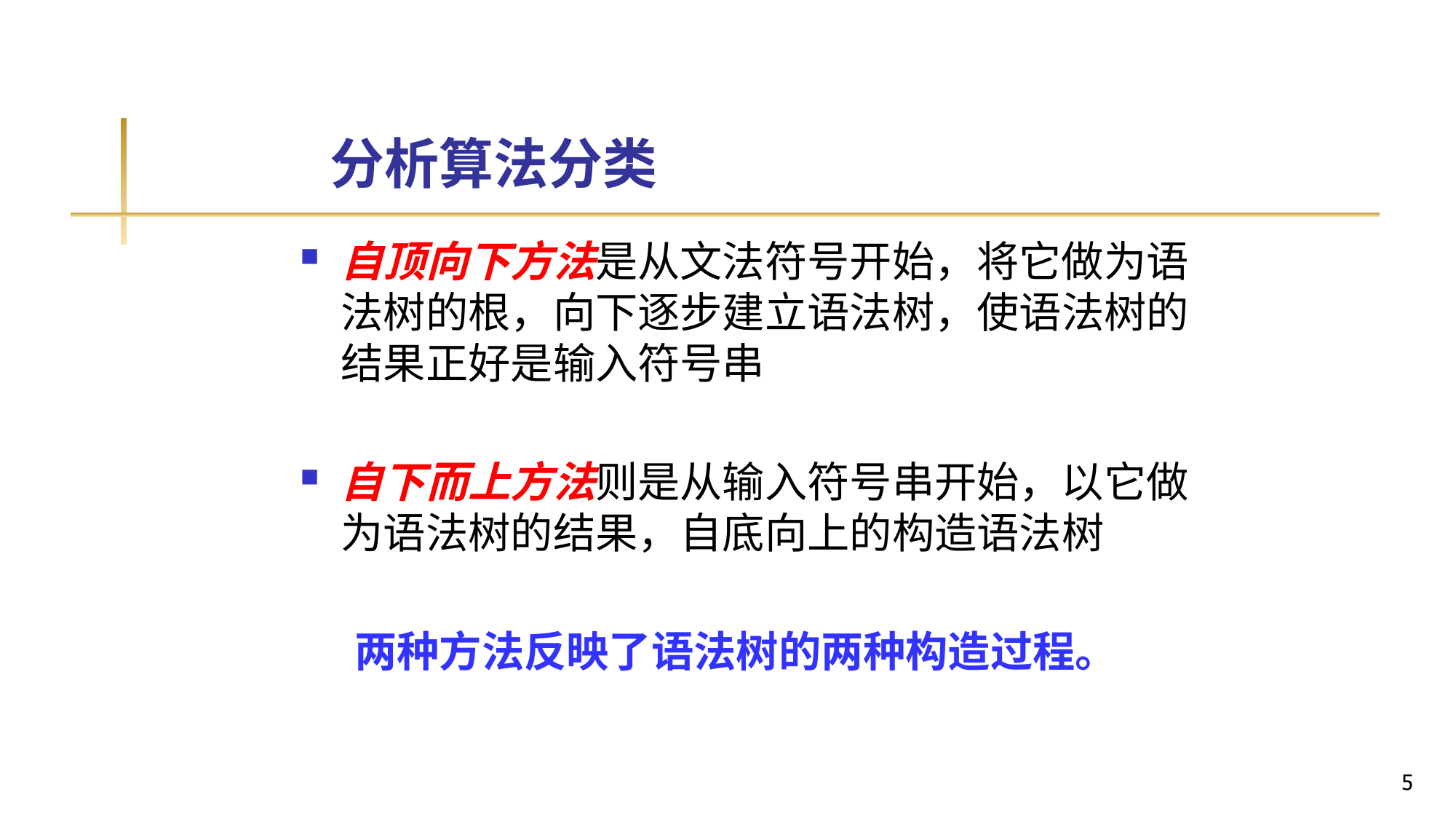

# 分析算法分类
自顶向下方法是从文法符号开始，将它做为语法树的根，向下逐步建立语法树，使语法树的结果正好是输入符号串

自下而上方法则是从输入符号串开始，以它做为语法树的结果，自底向上的构造语法树

两种方法反映了语法树的两种构造过程。

5